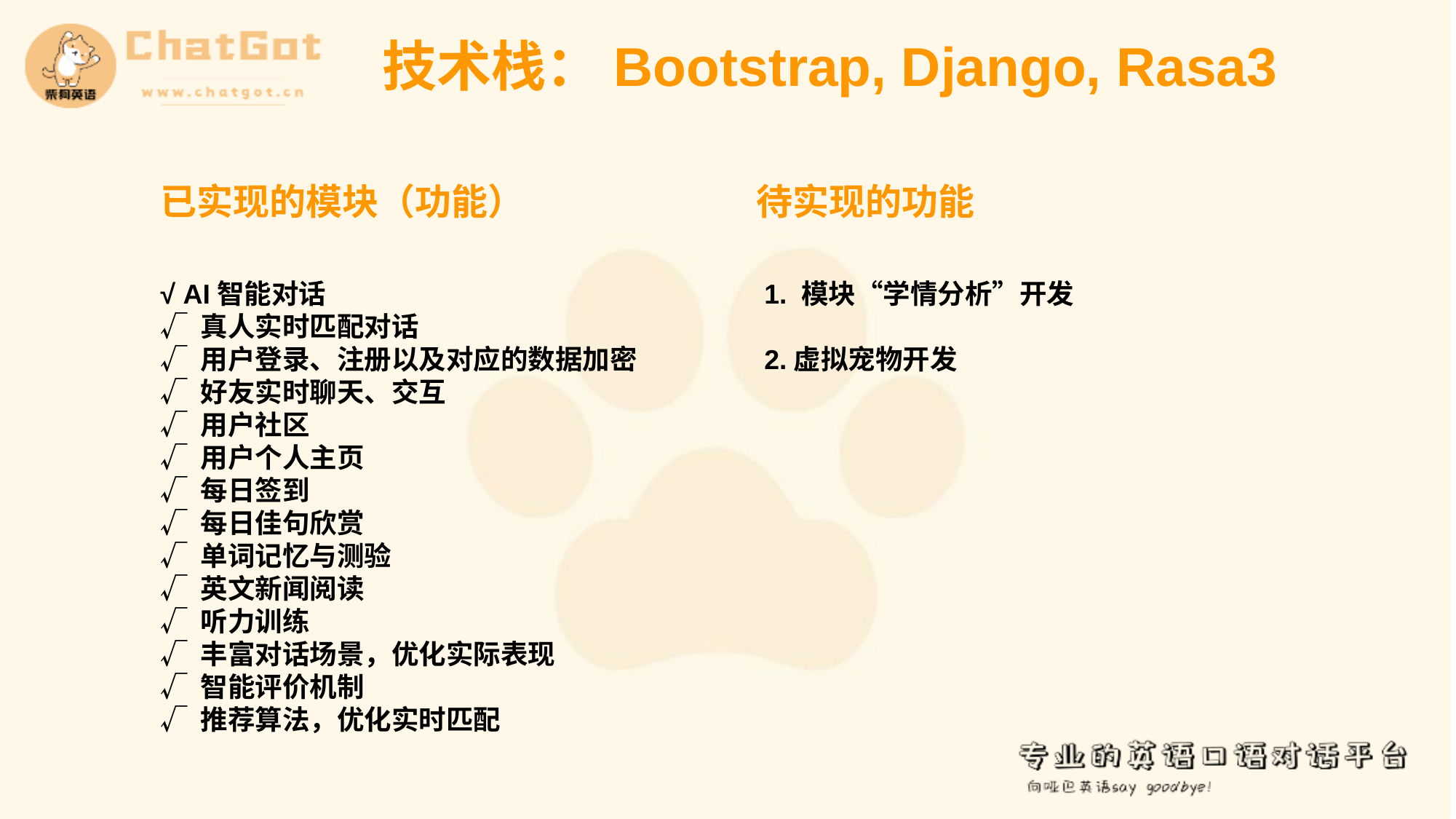

技术栈：Bootstrap, Django, Rasa3
待实现的功能
已实现的模块（功能）
√ AI智能对话
√ 真人实时匹配对话
√ 用户登录、注册以及对应的数据加密
√ 好友实时聊天、交互
√ 用户社区
√ 用户个人主页
√ 每日签到
√ 每日佳句欣赏
√ 单词记忆与测验
√ 英文新闻阅读
√ 听力训练
√ 丰富对话场景，优化实际表现
√ 智能评价机制
√ 推荐算法，优化实时匹配
1. 模块“学情分析”开发

2.虚拟宠物开发